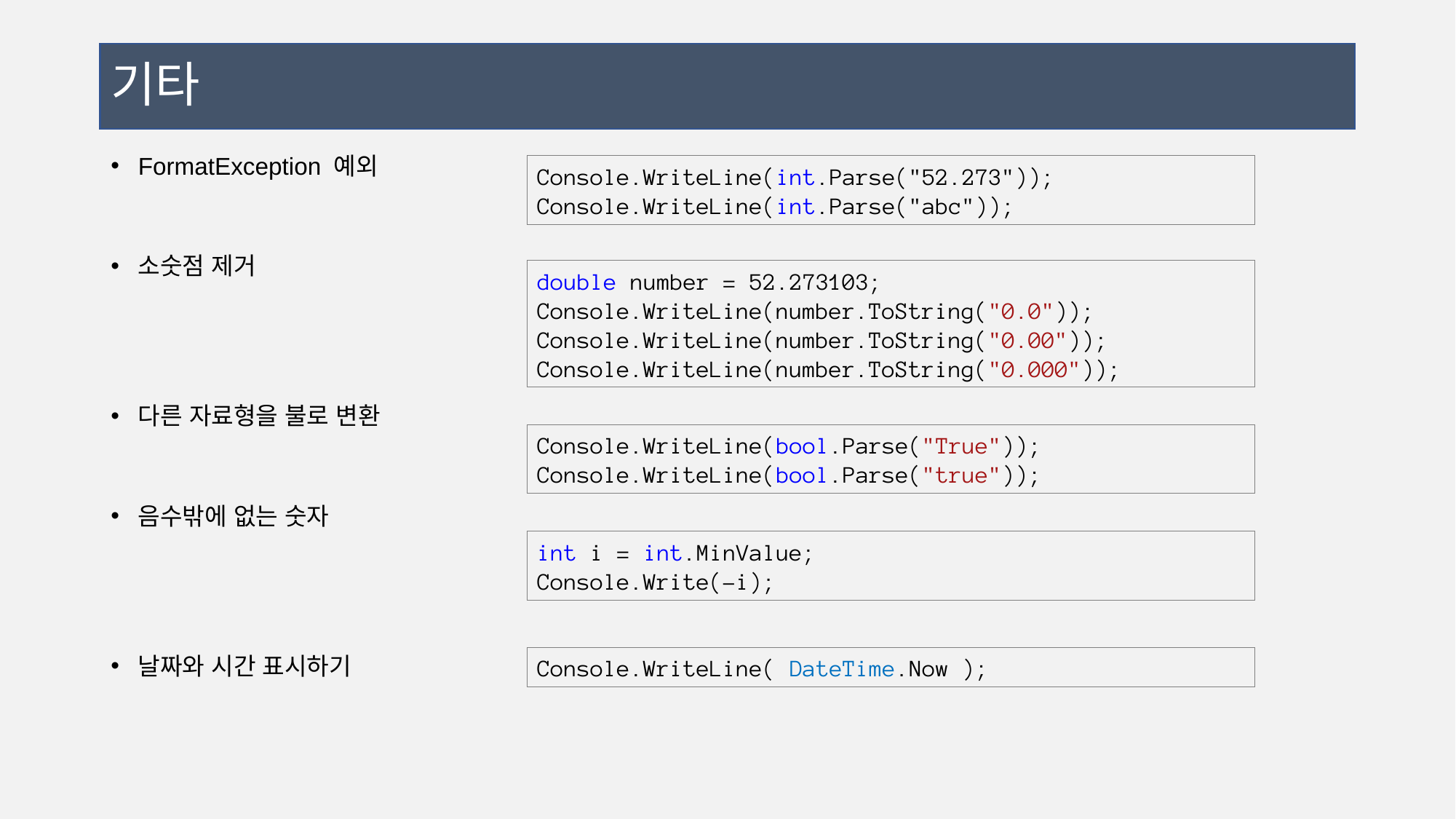

# 기타
FormatException 예외

소숫점 제거

다른 자료형을 불로 변환

음수밖에 없는 숫자

날짜와 시간 표시하기
Console.WriteLine(int.Parse("52.273"));
Console.WriteLine(int.Parse("abc"));
double number = 52.273103;
Console.WriteLine(number.ToString("0.0"));
Console.WriteLine(number.ToString("0.00"));
Console.WriteLine(number.ToString("0.000"));
Console.WriteLine(bool.Parse("True"));
Console.WriteLine(bool.Parse("true"));
int i = int.MinValue;
Console.Write(-i);
Console.WriteLine( DateTime.Now );